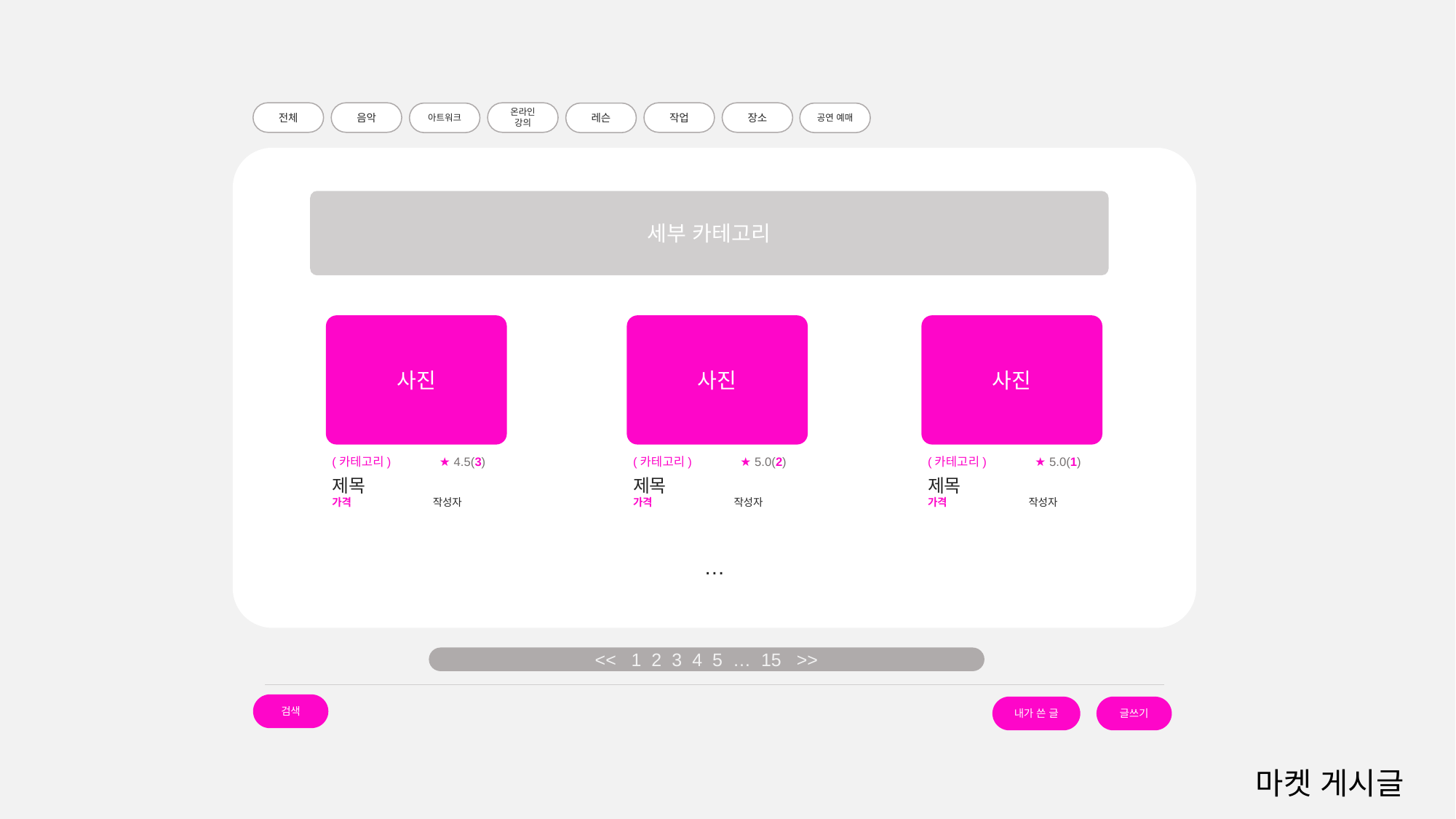

전체
음악
온라인
강의
작업
장소
아트워크
레슨
공연 예매

…

세부 카테고리

사진

(카테고리)              ★ 4.5(3)

제목
가격                            작성자

사진

(카테고리)              ★ 5.0(2)

제목
가격                            작성자

사진

(카테고리)              ★ 5.0(1)

제목
가격                            작성자
<<   1  2  3  4  5  …  15   >>
검색
내가 쓴 글
글쓰기
마켓 게시글